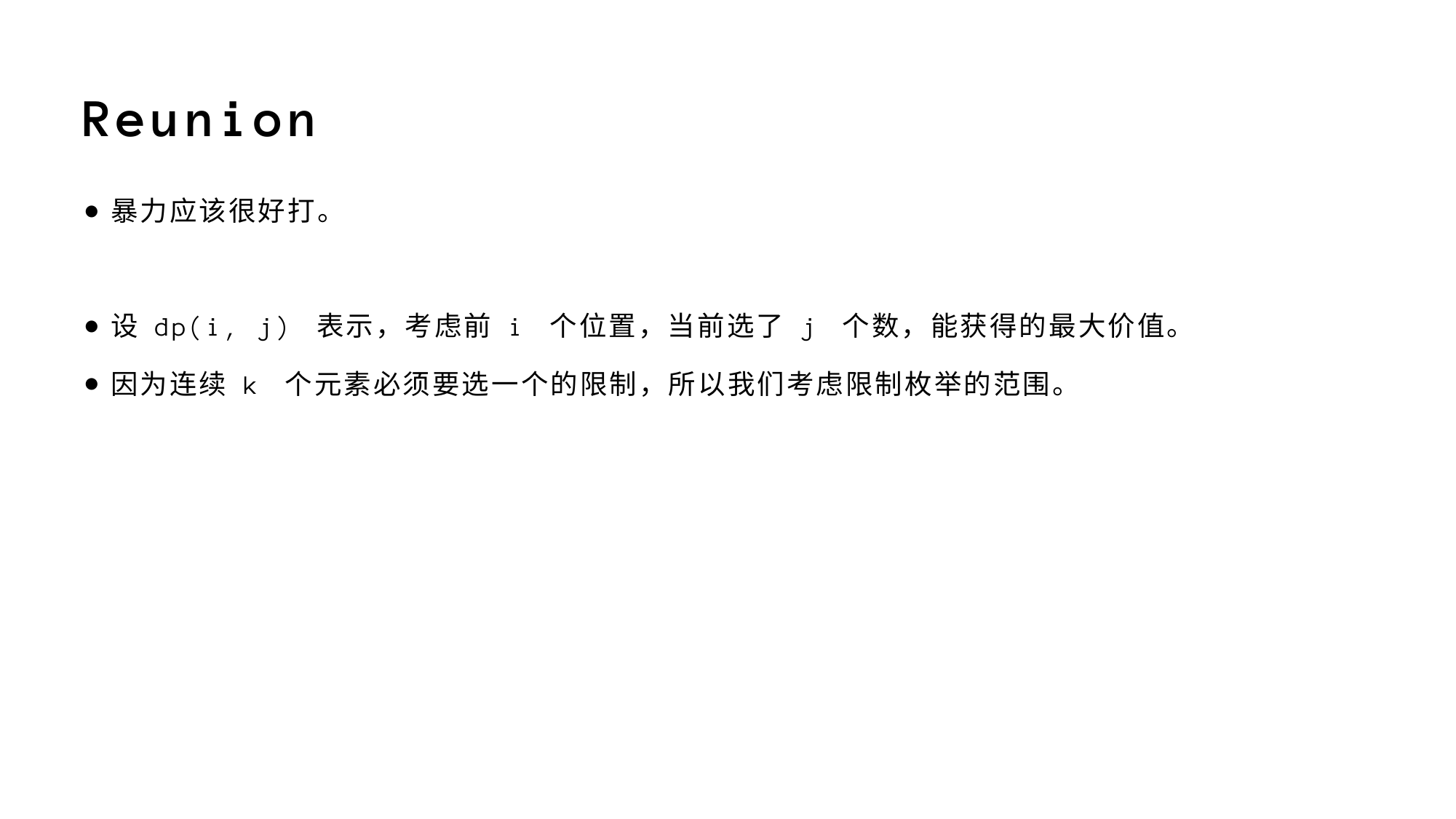

# Reunion
暴力应该很好打。

设 dp(i, j) 表示，考虑前 i 个位置，当前选了 j 个数，能获得的最大价值。
因为连续 k 个元素必须要选一个的限制，所以我们考虑限制枚举的范围。